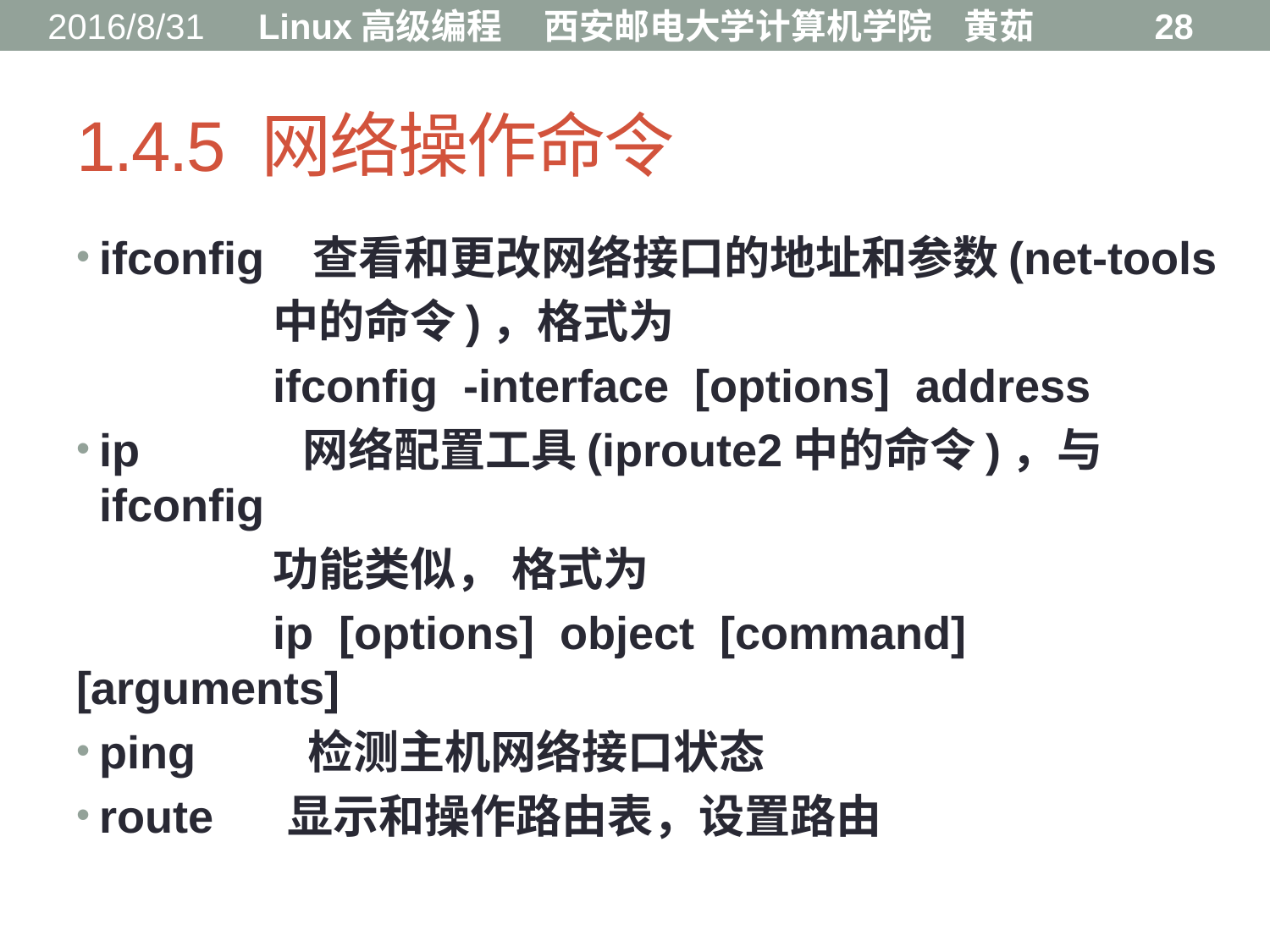

2016/8/31
Linux高级编程    西安邮电大学计算机学院   黄茹
28
# 1.4.5 网络操作命令
ifconfig   查看和更改网络接口的地址和参数(net-tools
中的命令)，格式为
ifconfig  -interface  [options]  address
ip            网络配置工具(iproute2中的命令)，与ifconfig
功能类似， 格式为
ip  [options]  object  [command]  [arguments]
ping        检测主机网络接口状态
route     显示和操作路由表，设置路由